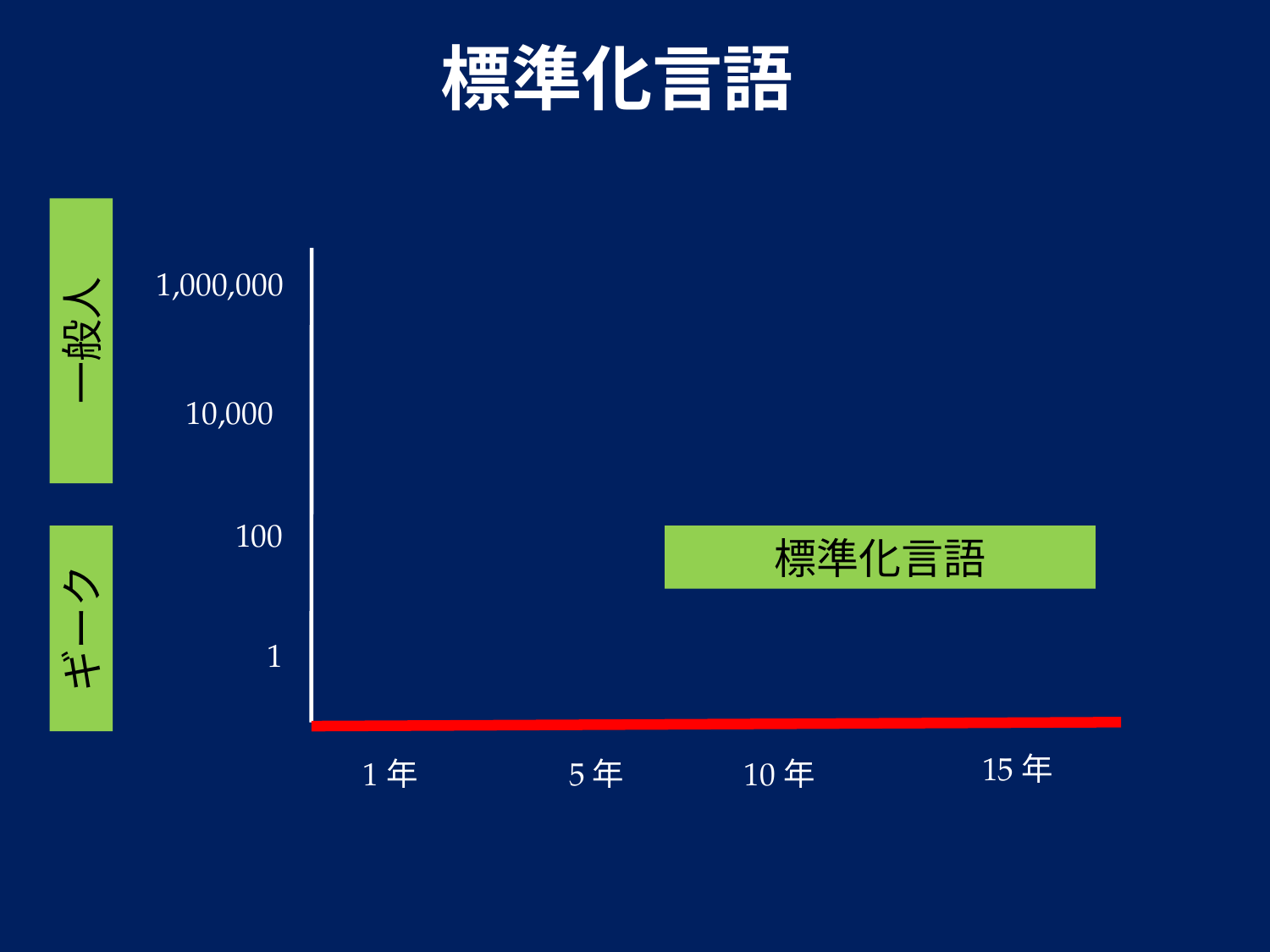

# 標準化言語
1,000,000
一般人
10,000
100
標準化言語
ギーク
1
15年
1年
5年
10年